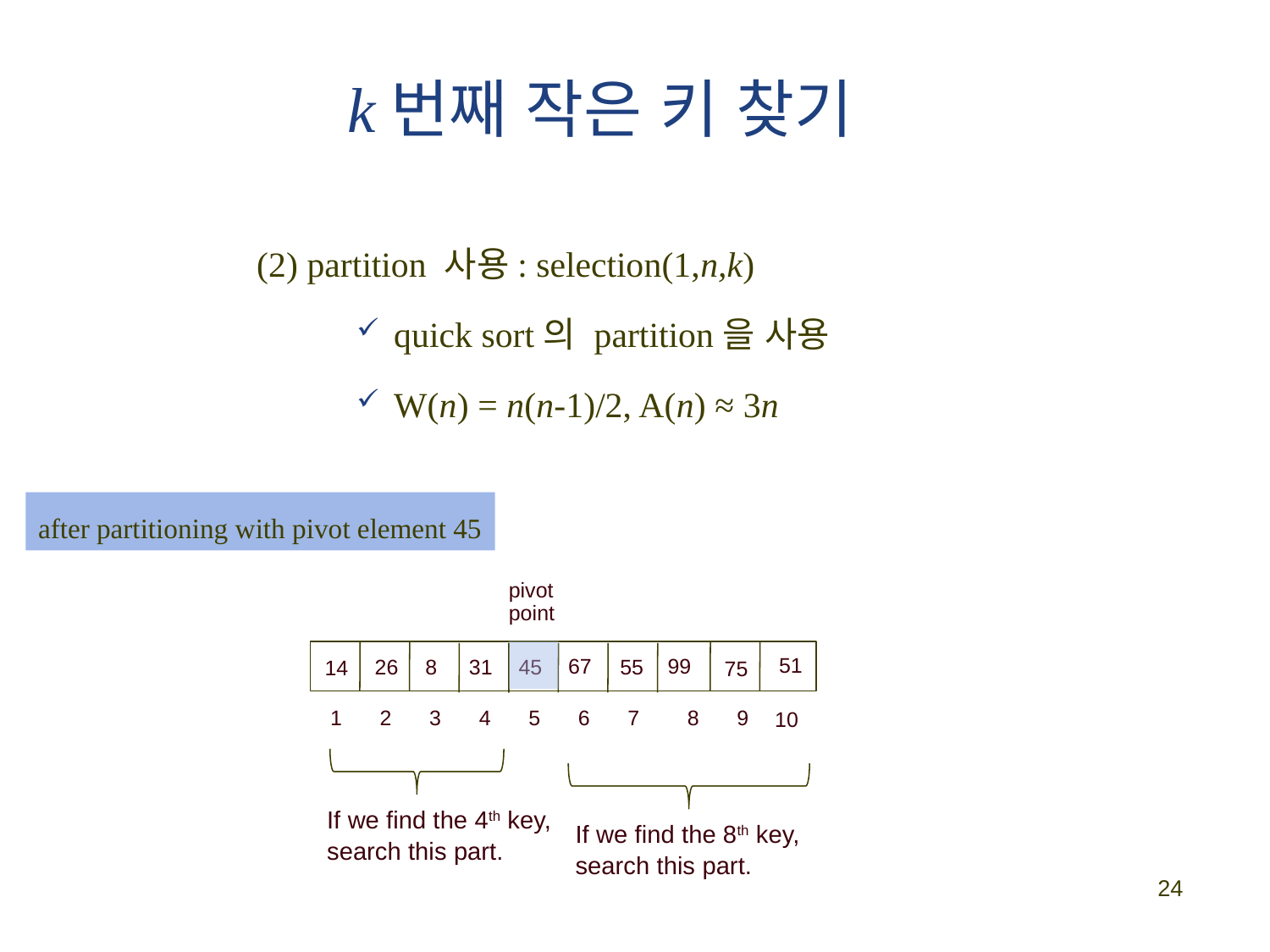

k번째 작은 키 찾기

(2) partition 사용: selection(1,n,k)
quick sort의 partition을 사용
W(n) = n(n-1)/2, A(n) ≈ 3n

after partitioning with pivot element 45

pivot point

51
67
99
26
8
31
55
14
45
75

1
2
3
4
5
6
7
8
9
10
If we find the 4th key,
search this part.
If we find the 8th key,
search this part.
24